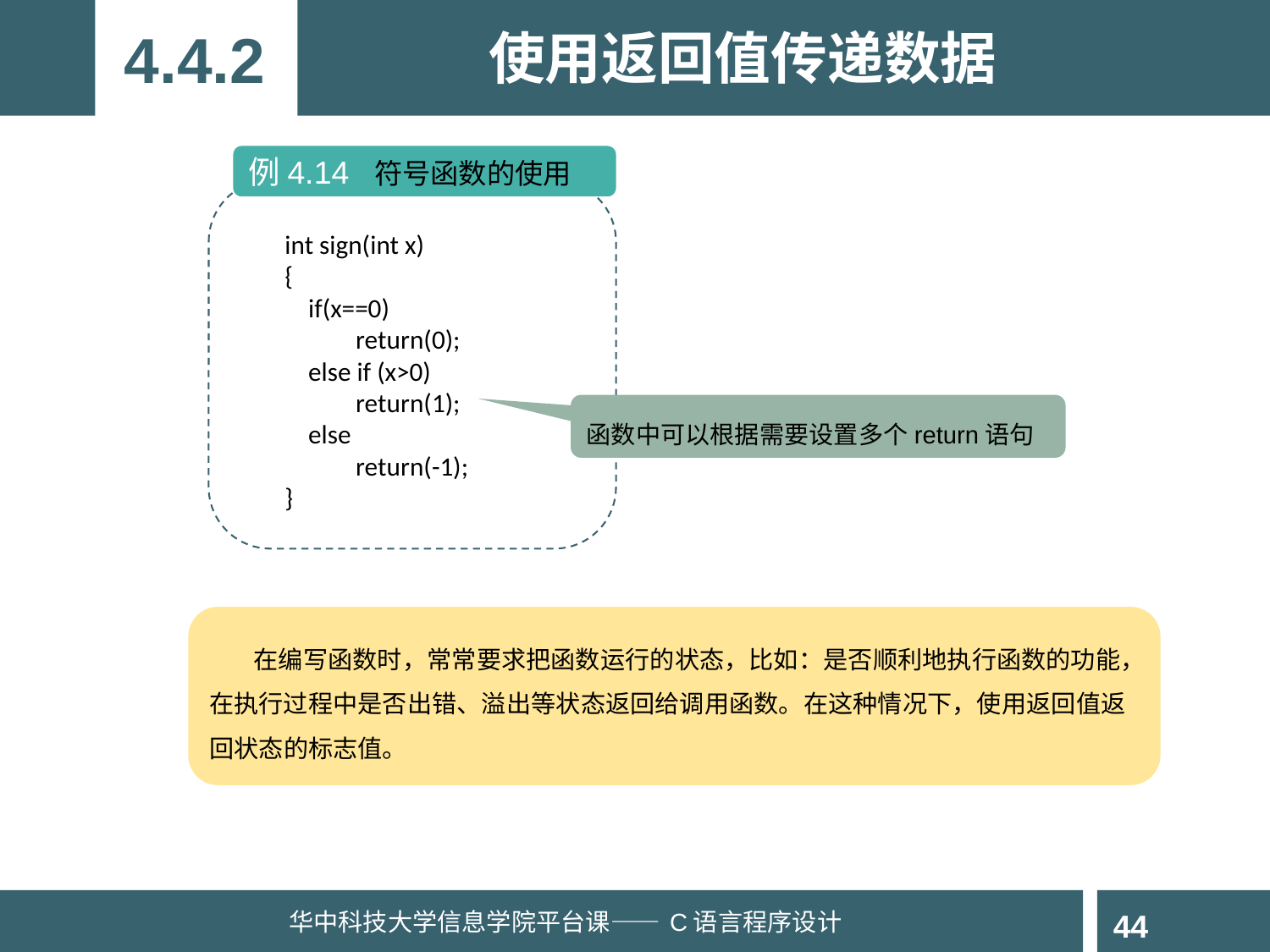

4.4.2
使用返回值传递数据
例4.14  符号函数的使用

int sign(int x)
{
    if(x==0)
            return(0);
    else if (x>0)
            return(1);
    else
            return(-1);
}
函数中可以根据需要设置多个return语句
       在编写函数时，常常要求把函数运行的状态，比如：是否顺利地执行函数的功能，在执行过程中是否出错、溢出等状态返回给调用函数。在这种情况下，使用返回值返回状态的标志值。